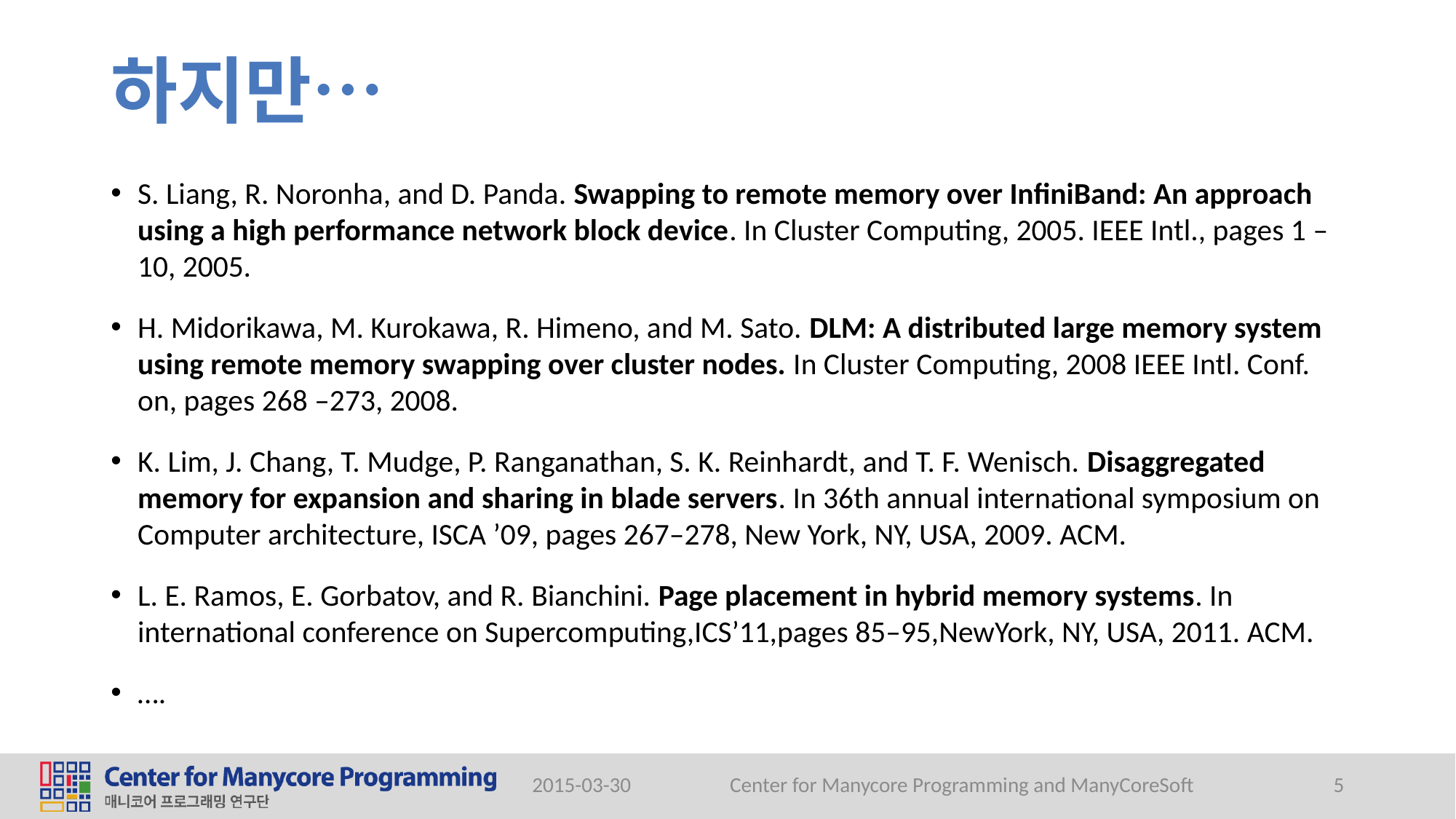

# 하지만…
S. Liang, R. Noronha, and D. Panda. Swapping to remote memory over InfiniBand: An approach using a high performance network block device. In Cluster Computing, 2005. IEEE Intl., pages 1 –10, 2005.
H. Midorikawa, M. Kurokawa, R. Himeno, and M. Sato. DLM: A distributed large memory system using remote memory swapping over cluster nodes. In Cluster Computing, 2008 IEEE Intl. Conf. on, pages 268 –273, 2008.
K. Lim, J. Chang, T. Mudge, P. Ranganathan, S. K. Reinhardt, and T. F. Wenisch. Disaggregated memory for expansion and sharing in blade servers. In 36th annual international symposium on Computer architecture, ISCA ’09, pages 267–278, New York, NY, USA, 2009. ACM.
﻿L. E. Ramos, E. Gorbatov, and R. Bianchini. Page placement in hybrid memory systems. In international conference on Supercomputing,ICS’11,pages 85–95,NewYork, NY, USA, 2011. ACM.
….

2015-03-30
Center for Manycore Programming and ManyCoreSoft
5